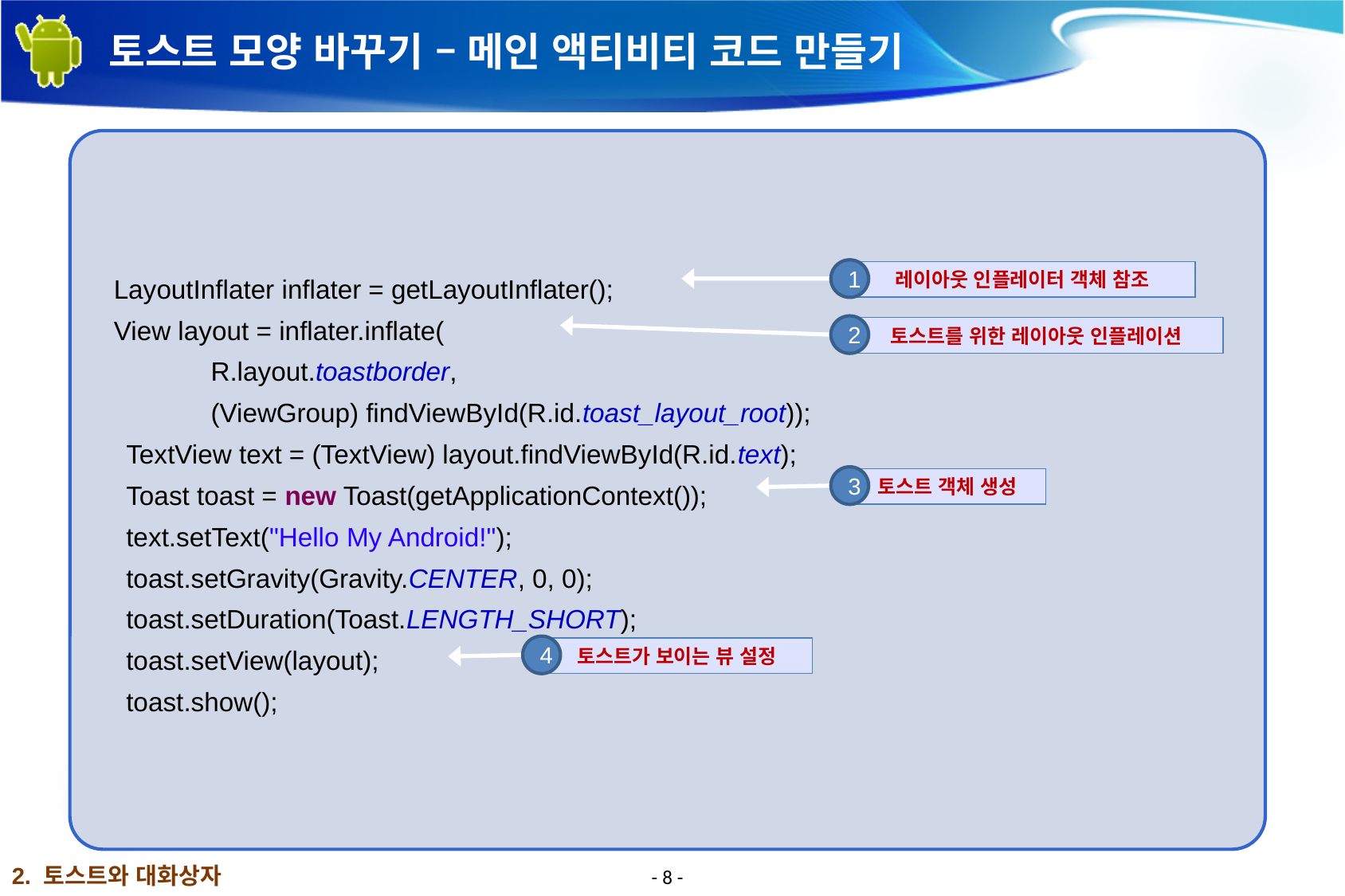

# 토스트 모양 바꾸기 – 메인 액티비티 코드 만들기
LayoutInflater inflater = getLayoutInflater();
View layout = inflater.inflate(
	R.layout.toastborder,
	(ViewGroup) findViewById(R.id.toast_layout_root));
TextView text = (TextView) layout.findViewById(R.id.text);
Toast toast = new Toast(getApplicationContext());
text.setText("Hello My Android!");
toast.setGravity(Gravity.CENTER, 0, 0);
toast.setDuration(Toast.LENGTH_SHORT);
toast.setView(layout);
toast.show();
1
레이아웃 인플레이터 객체 참조
2
토스트를 위한 레이아웃 인플레이션
3
토스트 객체 생성
4
토스트가 보이는 뷰 설정
2. 토스트와 대화상자